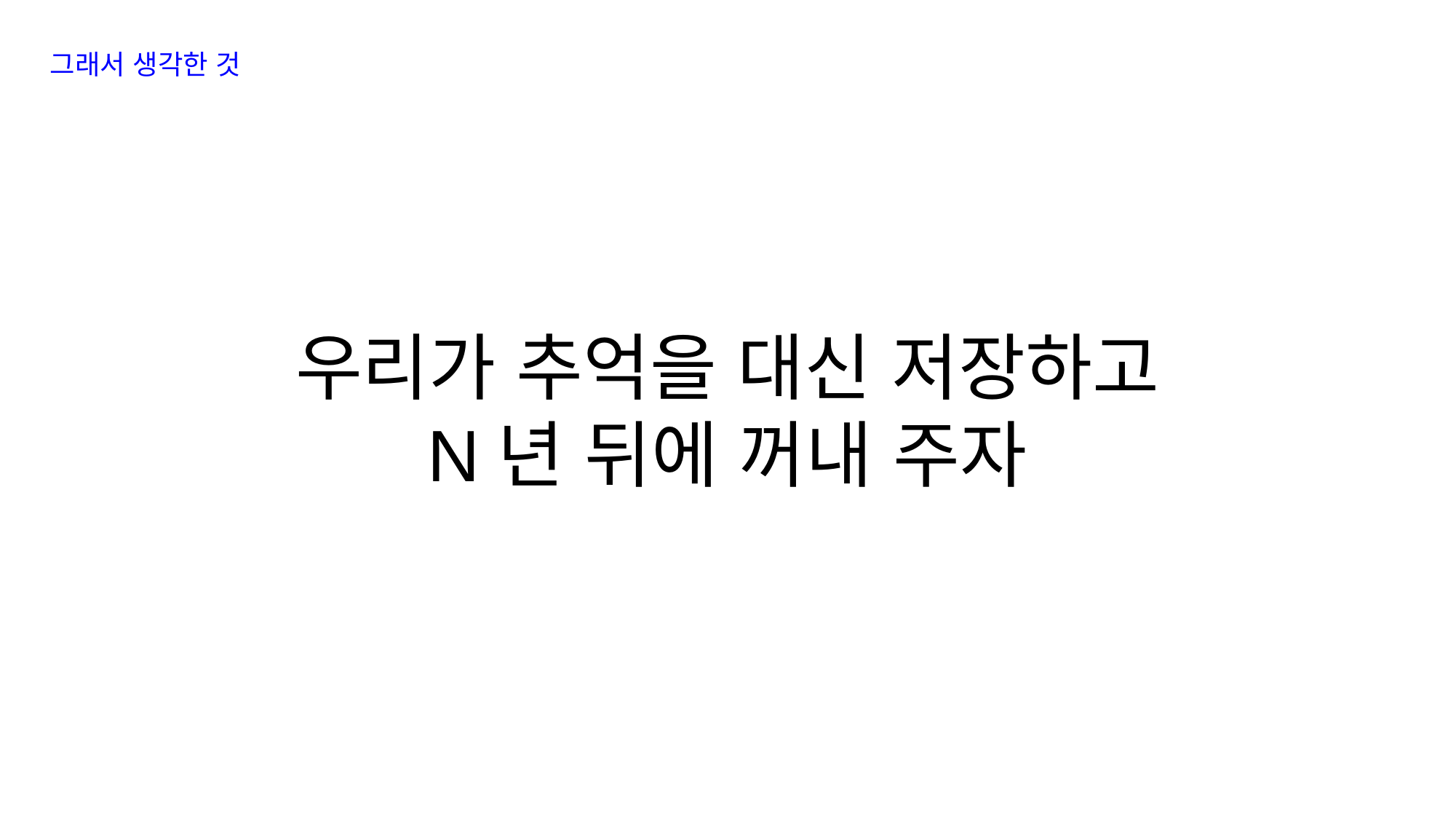

그래서 생각한 것
우리가 추억을 대신 저장하고
N년 뒤에 꺼내 주자